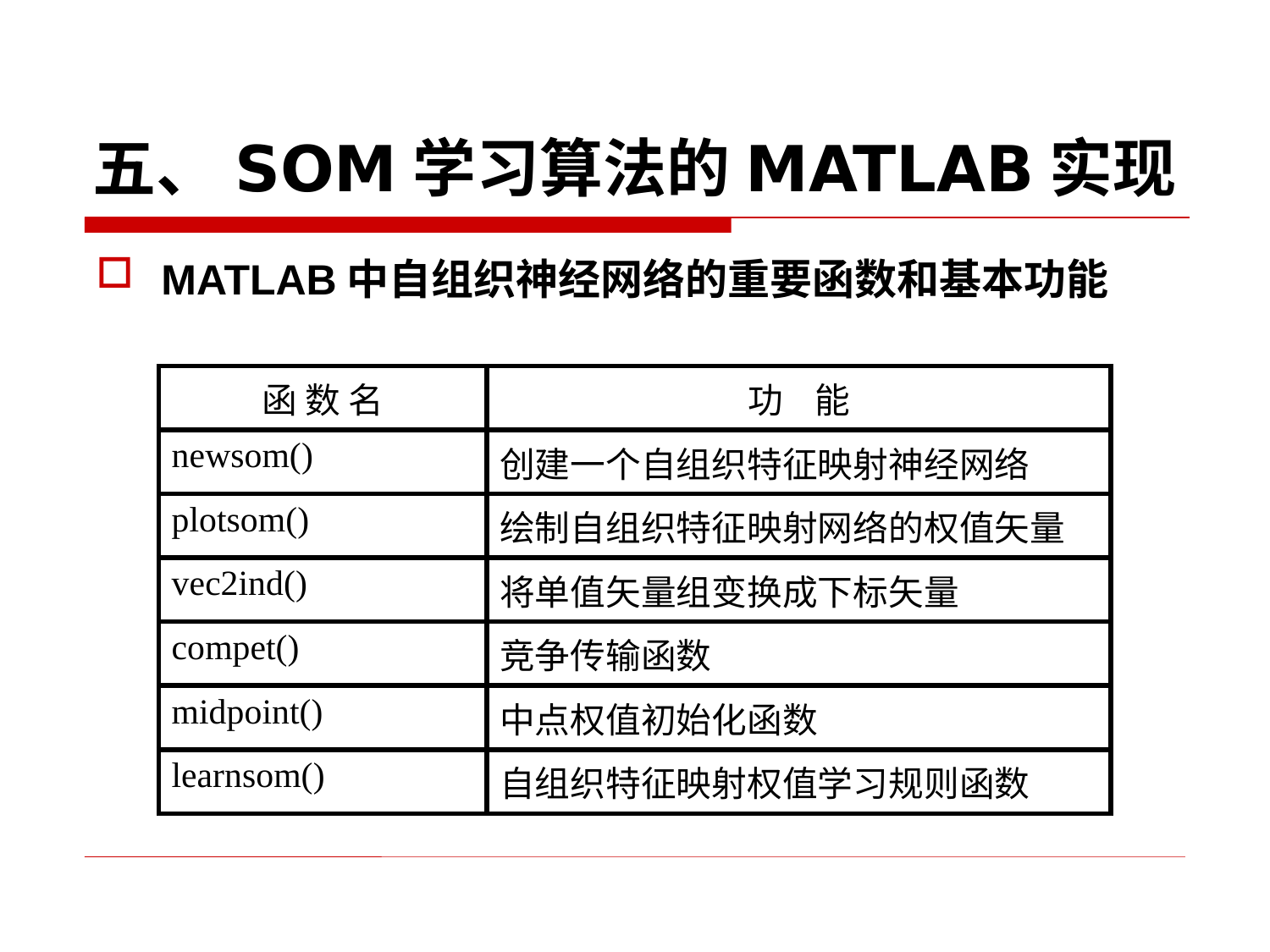

# 五、SOM学习算法的MATLAB实现

MATLAB中自组织神经网络的重要函数和基本功能

| 函 数 名 | 功 能 |
| --- | --- |
| newsom() | 创建一个自组织特征映射神经网络 |
| plotsom() | 绘制自组织特征映射网络的权值矢量 |
| vec2ind() | 将单值矢量组变换成下标矢量 |
| compet() | 竞争传输函数 |
| midpoint() | 中点权值初始化函数 |
| learnsom() | 自组织特征映射权值学习规则函数 |